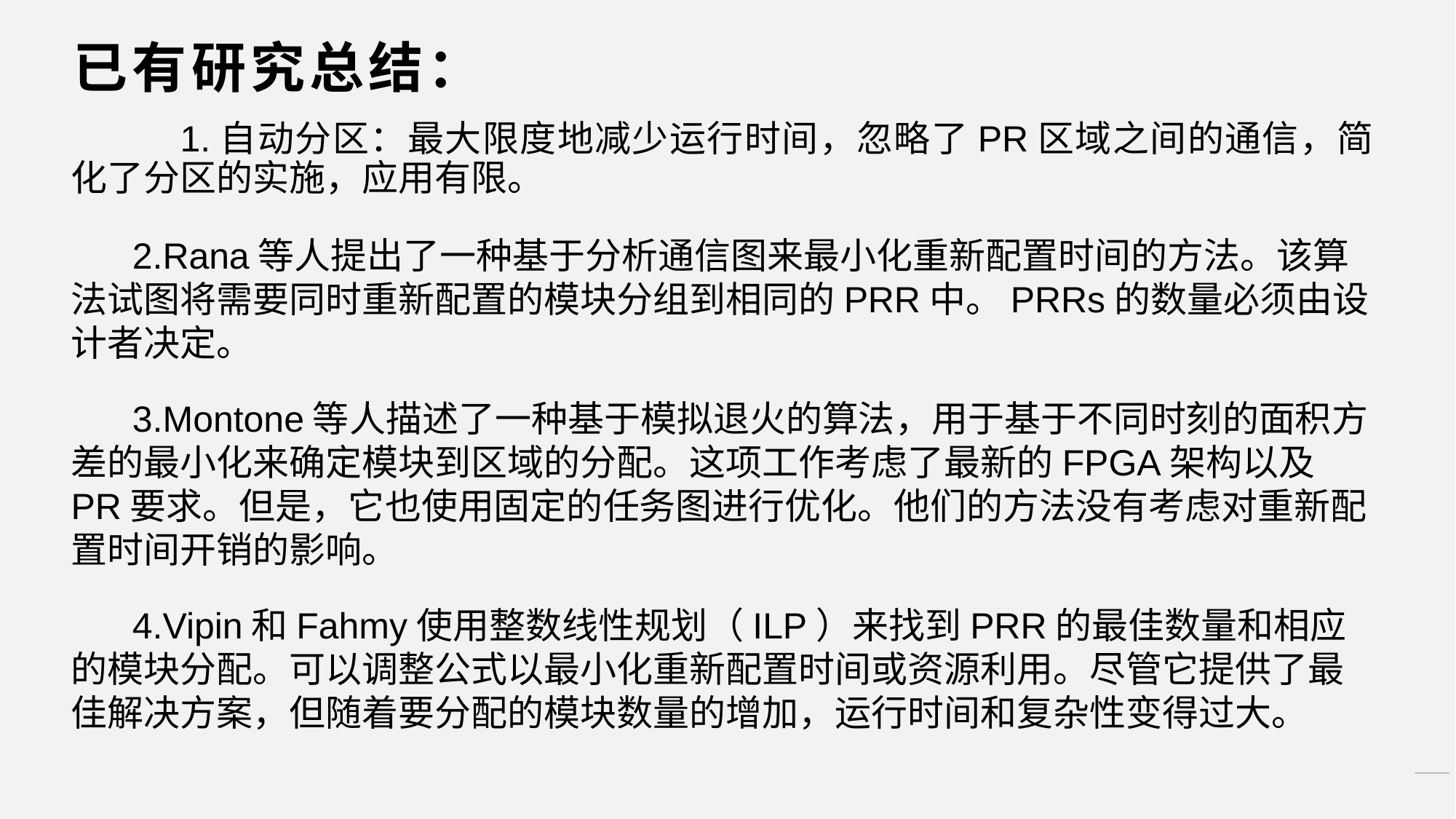

已有研究总结：
	1.自动分区：最大限度地减少运行时间，忽略了PR区域之间的通信，简化了分区的实施，应用有限。
      2.Rana等人提出了一种基于分析通信图来最小化重新配置时间的方法。该算法试图将需要同时重新配置的模块分组到相同的PRR中。PRRs的数量必须由设计者决定。
      3.Montone等人描述了一种基于模拟退火的算法，用于基于不同时刻的面积方差的最小化来确定模块到区域的分配。这项工作考虑了最新的FPGA架构以及PR要求。但是，它也使用固定的任务图进行优化。他们的方法没有考虑对重新配置时间开销的影响。
      4.Vipin和Fahmy使用整数线性规划（ILP）来找到PRR的最佳数量和相应的模块分配。可以调整公式以最小化重新配置时间或资源利用。尽管它提供了最佳解决方案，但随着要分配的模块数量的增加，运行时间和复杂性变得过大。